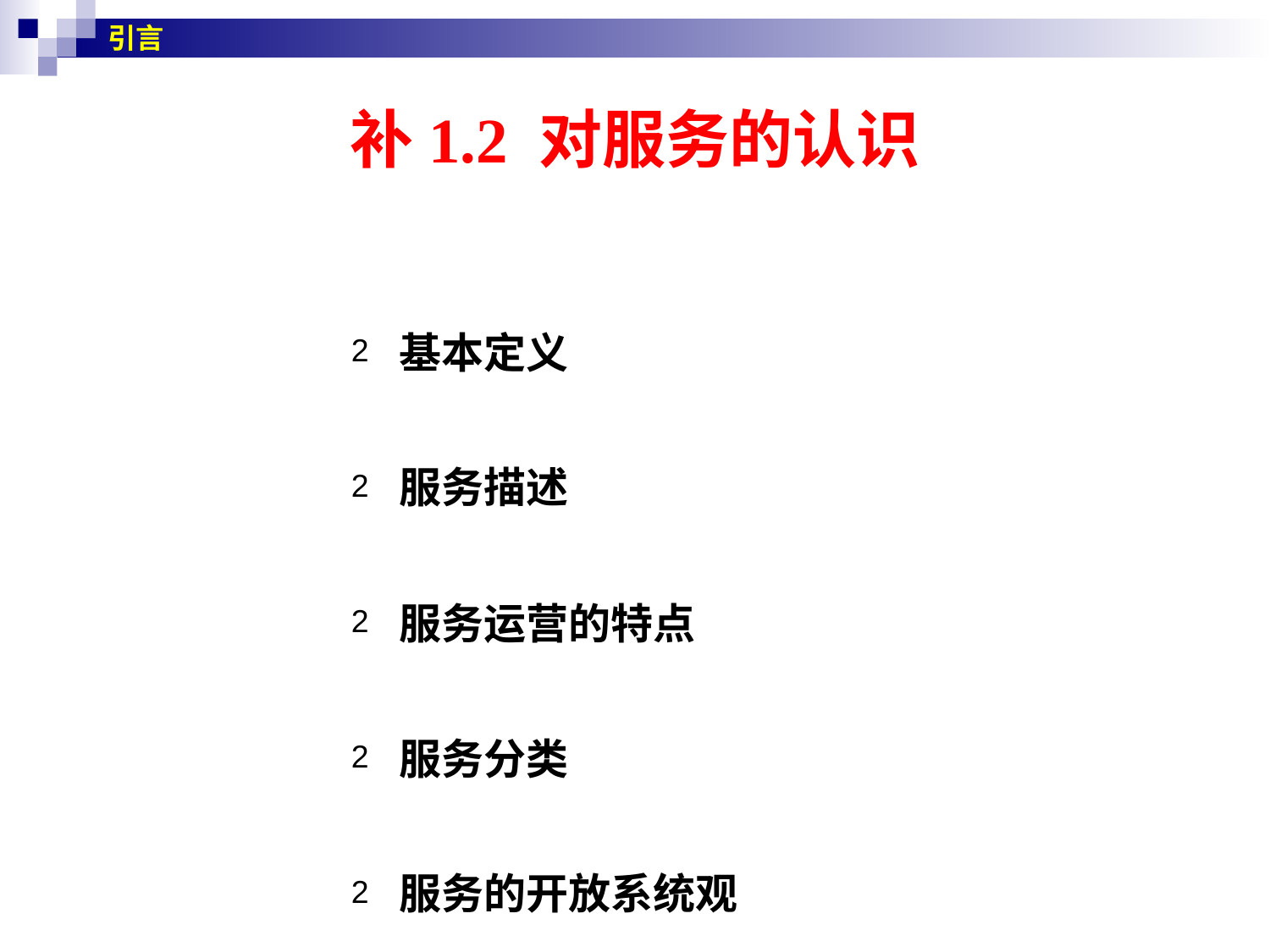

引言
# 补1.2 对服务的认识
基本定义
服务描述
服务运营的特点
服务分类
服务的开放系统观